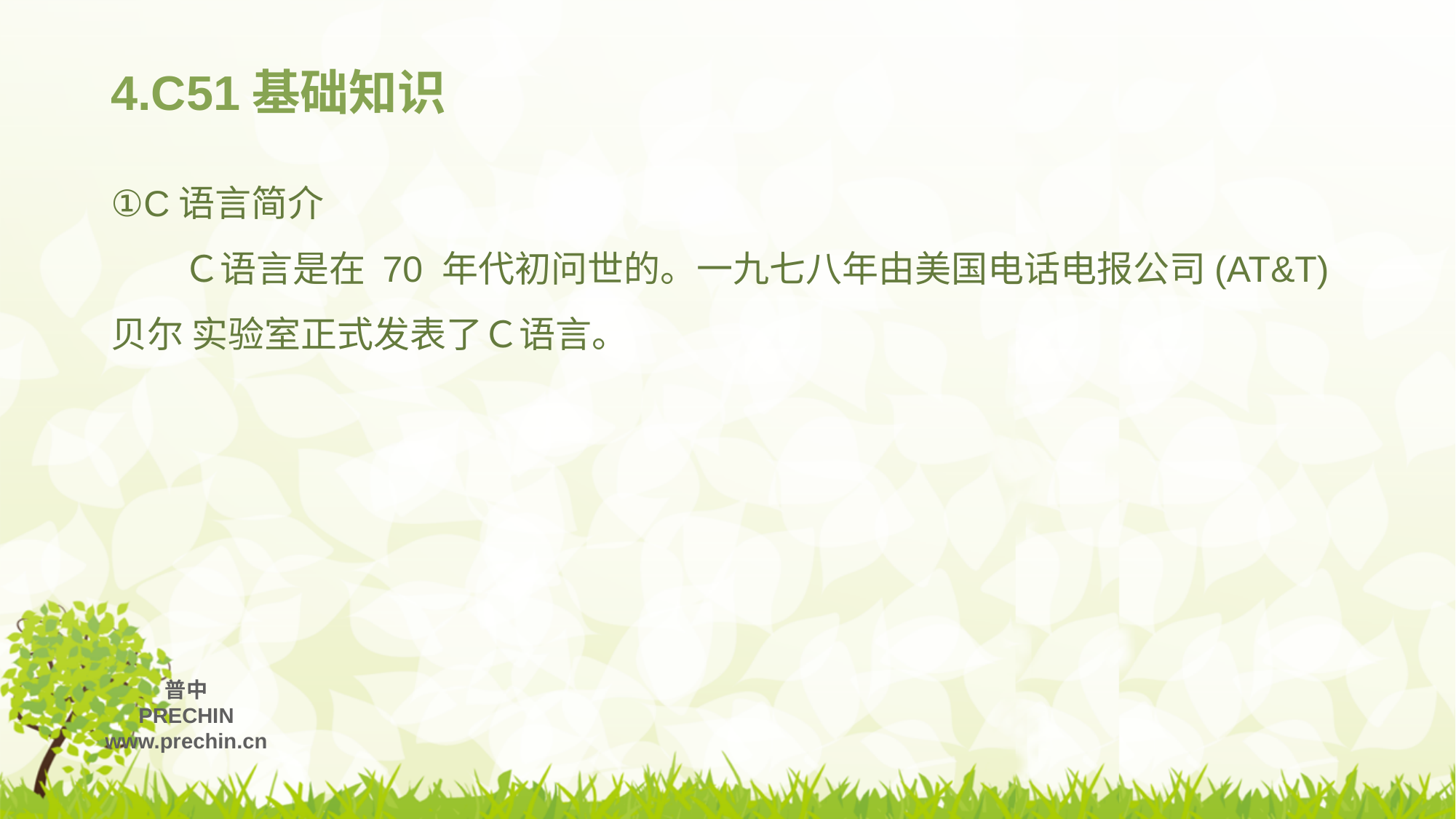

# 4.C51基础知识
①C语言简介
Ｃ语言是在 70 年代初问世的。一九七八年由美国电话电报公司(AT&T)贝尔 实验室正式发表了Ｃ语言。